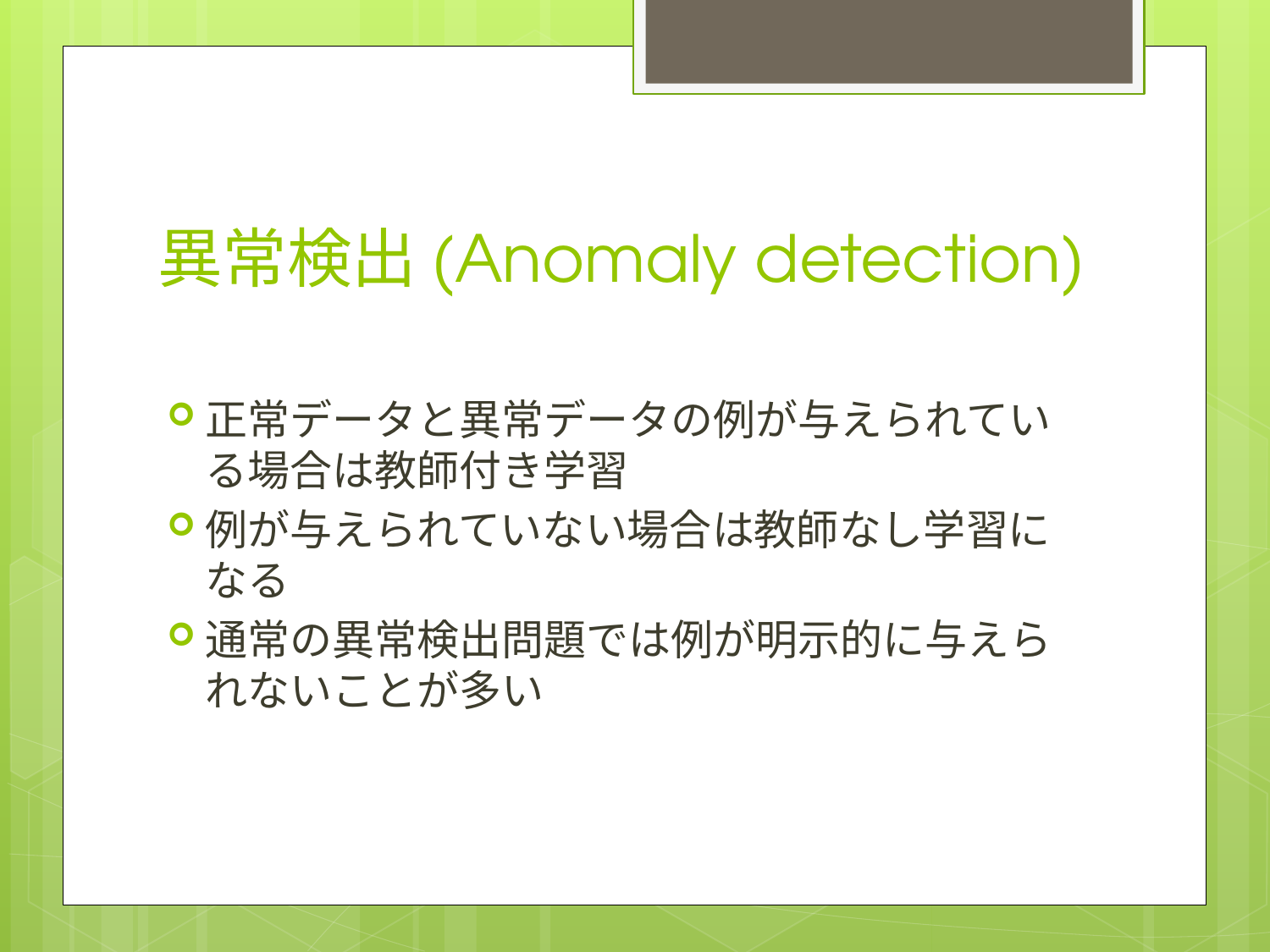

# 異常検出(Anomaly detection)
正常データと異常データの例が与えられている場合は教師付き学習
例が与えられていない場合は教師なし学習になる
通常の異常検出問題では例が明示的に与えられないことが多い